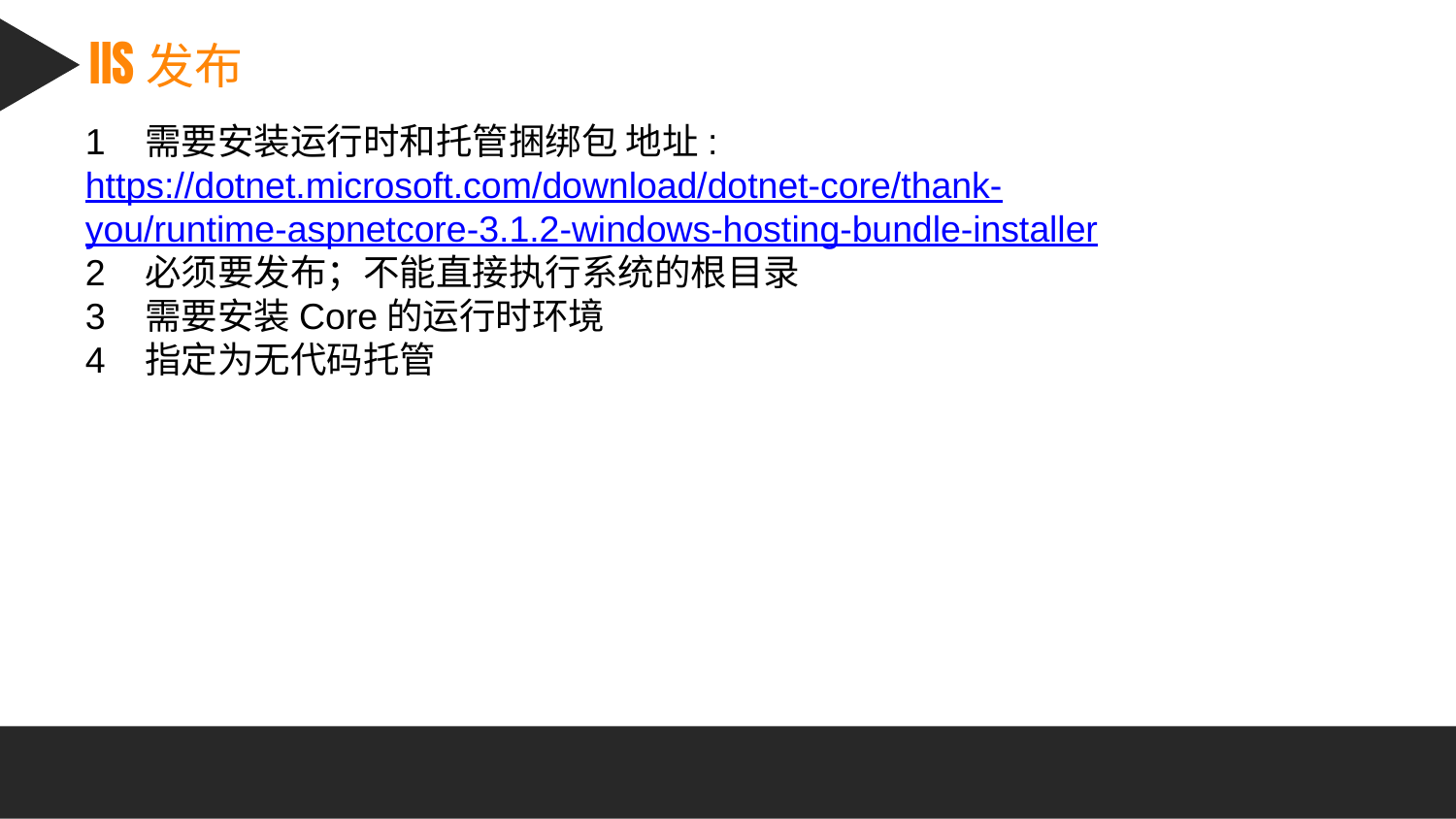

IIS发布
1   需要安装运行时和托管捆绑包 地址:https://dotnet.microsoft.com/download/dotnet-core/thank-you/runtime-aspnetcore-3.1.2-windows-hosting-bundle-installer
2   必须要发布；不能直接执行系统的根目录
3   需要安装Core的运行时环境
4   指定为无代码托管